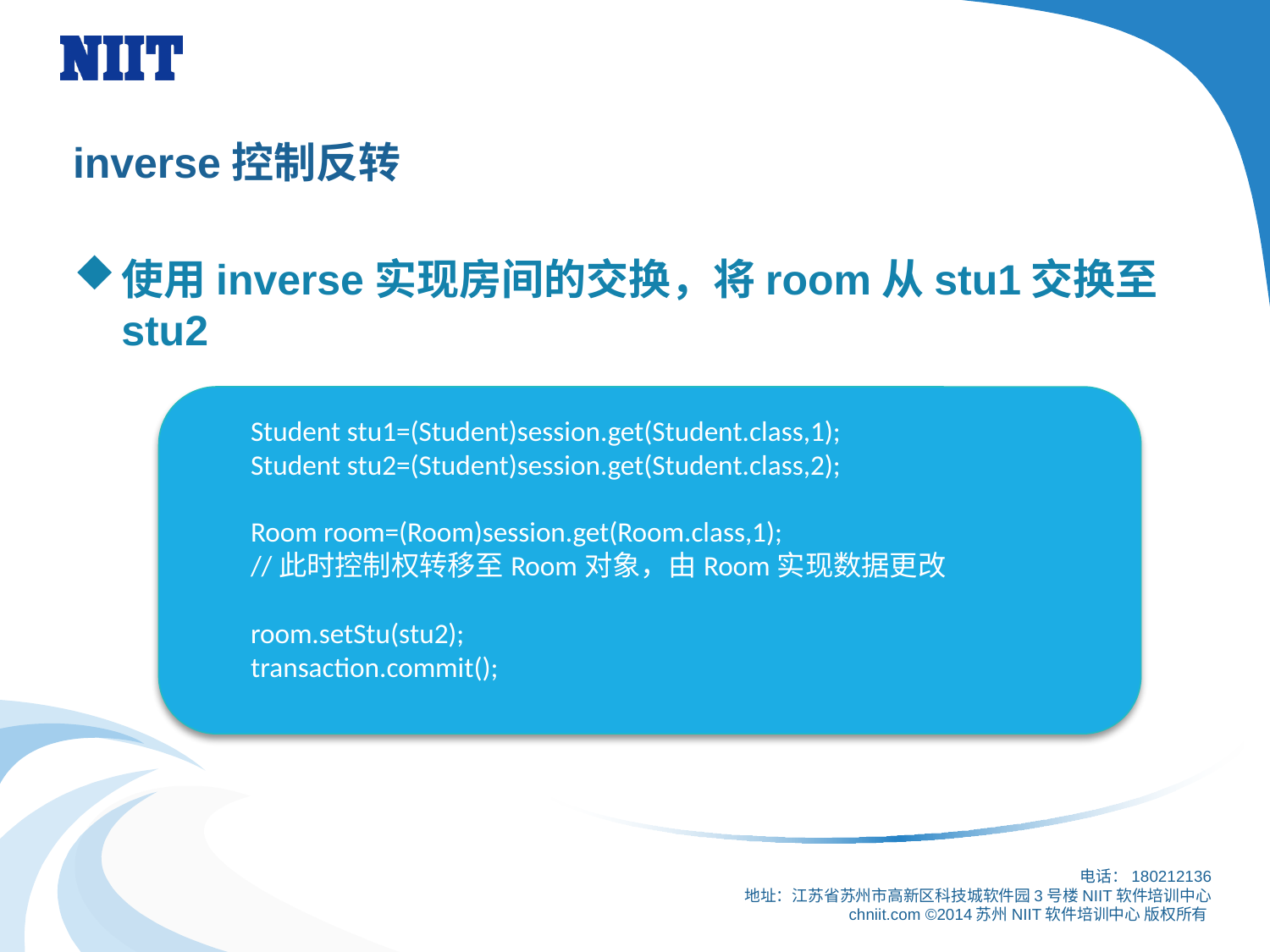

# inverse控制反转
使用inverse实现房间的交换，将room从stu1交换至stu2

Student stu1=(Student)session.get(Student.class,1);
Student stu2=(Student)session.get(Student.class,2);

Room room=(Room)session.get(Room.class,1);
//此时控制权转移至Room对象，由Room实现数据更改

room.setStu(stu2);
transaction.commit();